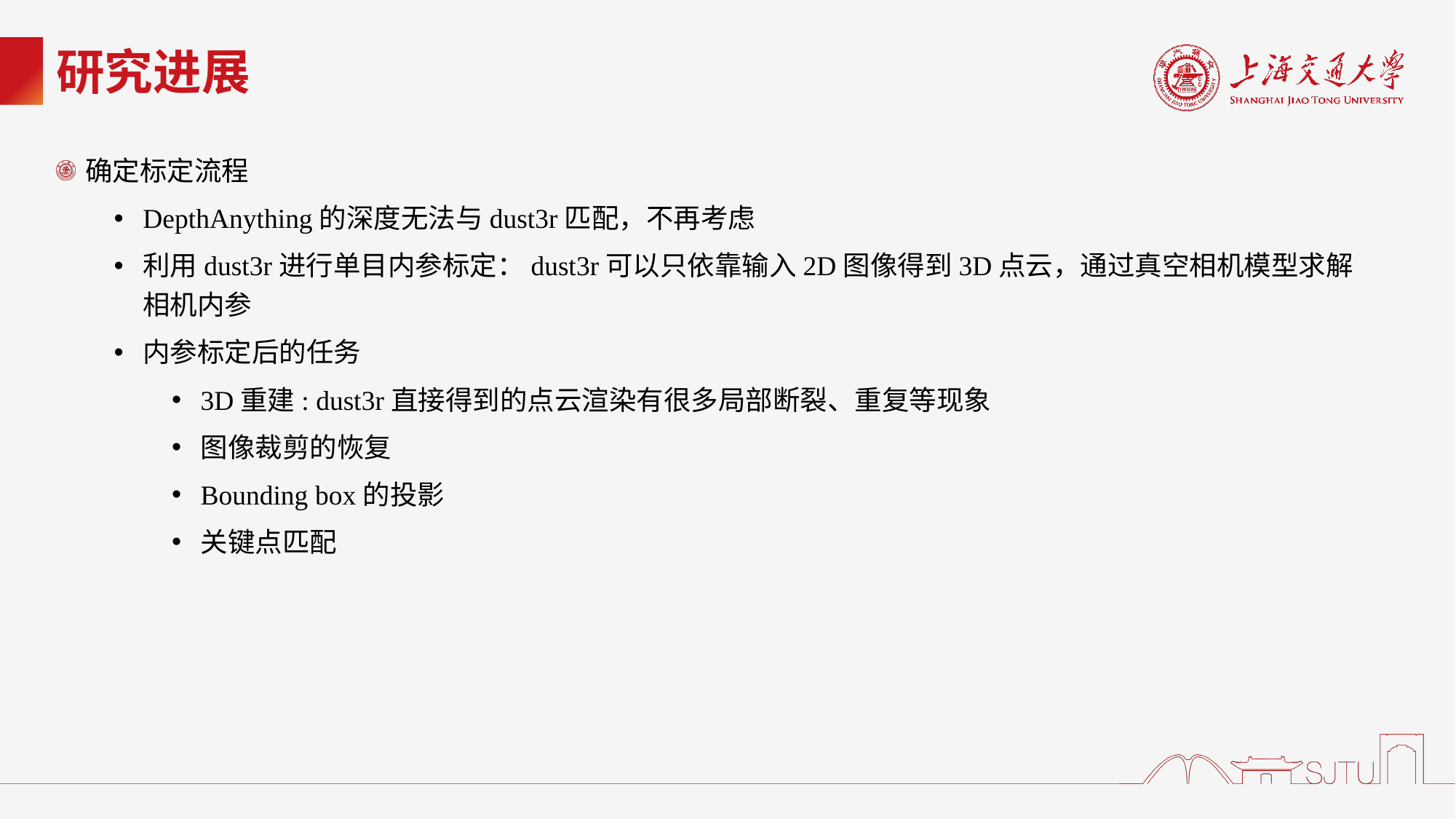

# 研究进展
确定标定流程
DepthAnything的深度无法与dust3r匹配，不再考虑
利用dust3r进行单目内参标定：dust3r可以只依靠输入2D图像得到3D点云，通过真空相机模型求解相机内参
内参标定后的任务
3D重建: dust3r直接得到的点云渲染有很多局部断裂、重复等现象
图像裁剪的恢复
Bounding box的投影
关键点匹配